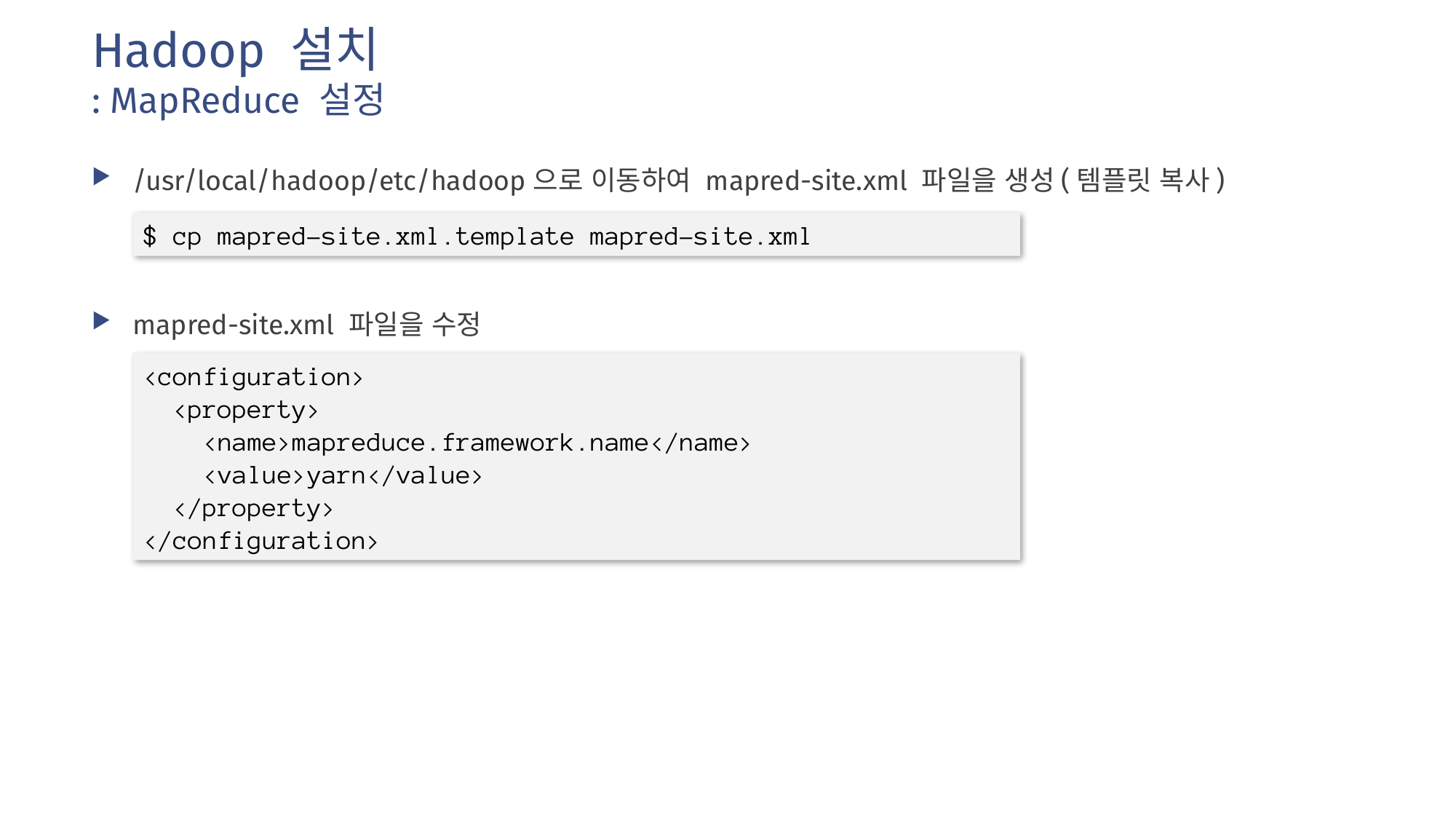

# Hadoop 설치 : MapReduce 설정
/usr/local/hadoop/etc/hadoop으로 이동하여 mapred-site.xml 파일을 생성(템플릿 복사)

mapred-site.xml 파일을 수정

$ cp mapred-site.xml.template mapred-site.xml
<configuration>
  <property>
    <name>mapreduce.framework.name</name>
    <value>yarn</value>
  </property>
</configuration>